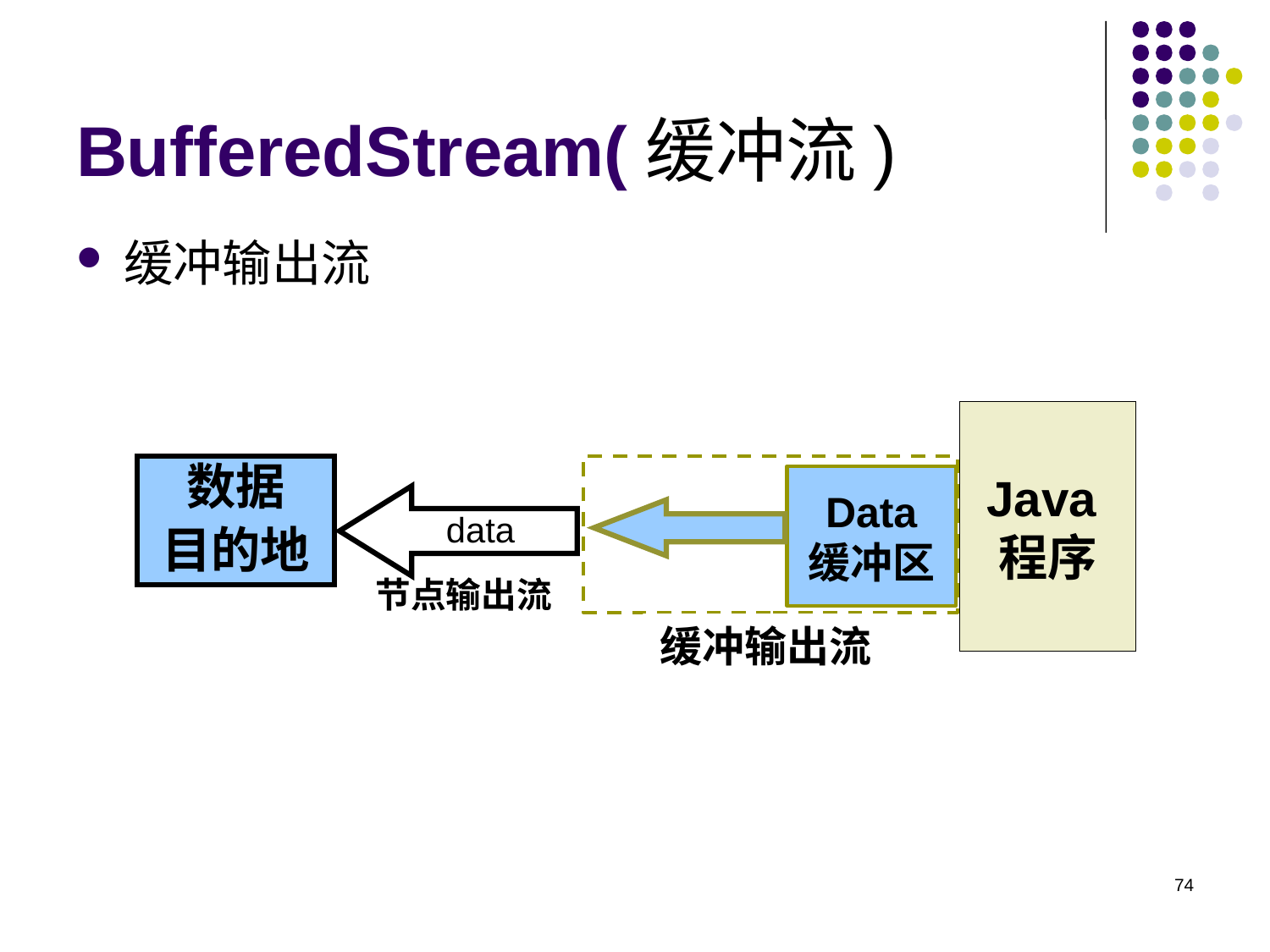

# BufferedStream(缓冲流)
缓冲输出流

Java程序

数据
目的地

Data
缓冲区

data
节点输出流
缓冲输出流
74